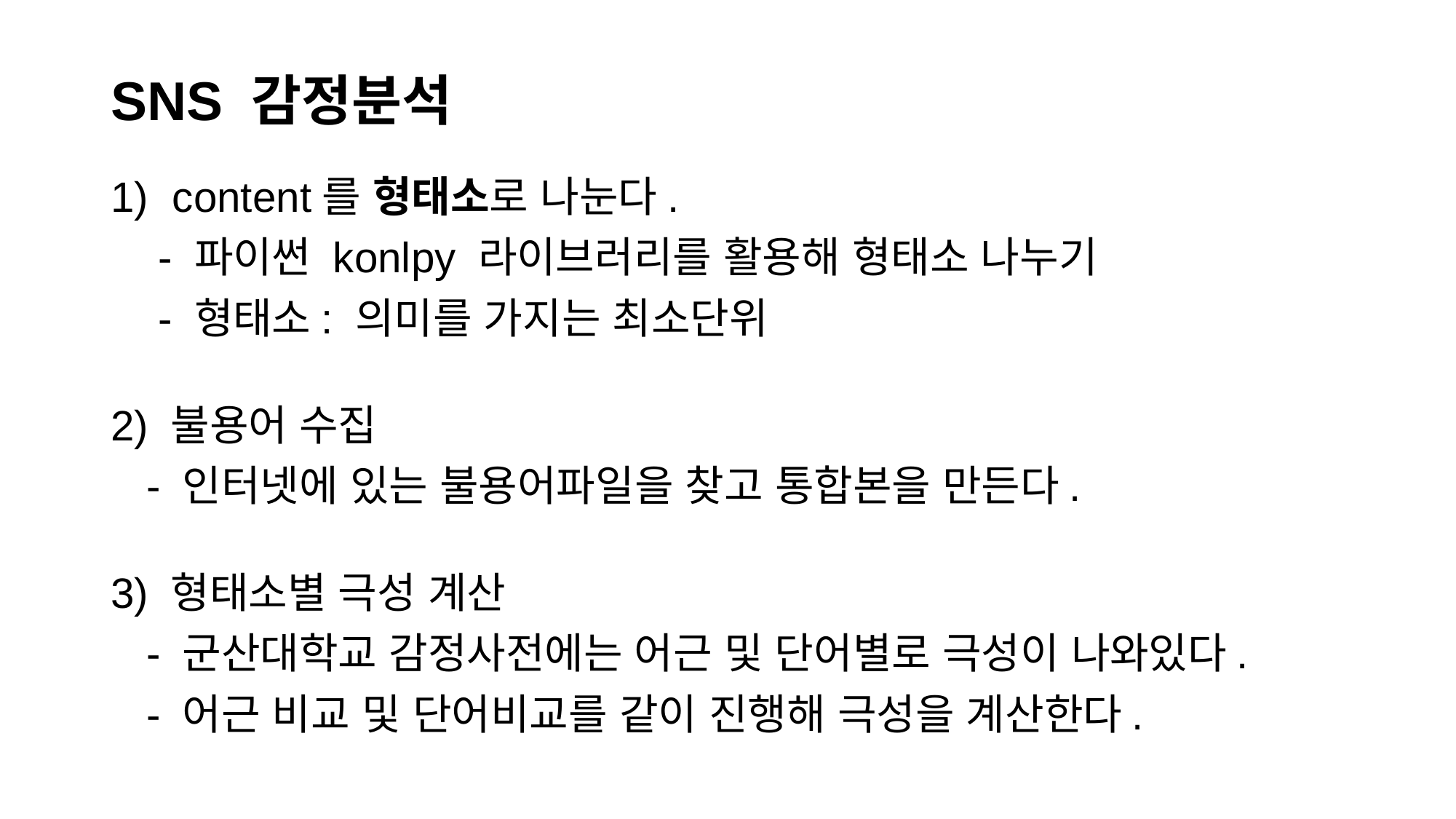

# SNS 감정분석
content를 형태소로 나눈다.
    - 파이썬 konlpy 라이브러리를 활용해 형태소 나누기
    - 형태소: 의미를 가지는 최소단위
2) 불용어 수집
   - 인터넷에 있는 불용어파일을 찾고 통합본을 만든다.
3) 형태소별 극성 계산
   - 군산대학교 감정사전에는 어근 및 단어별로 극성이 나와있다.
   - 어근 비교 및 단어비교를 같이 진행해 극성을 계산한다.